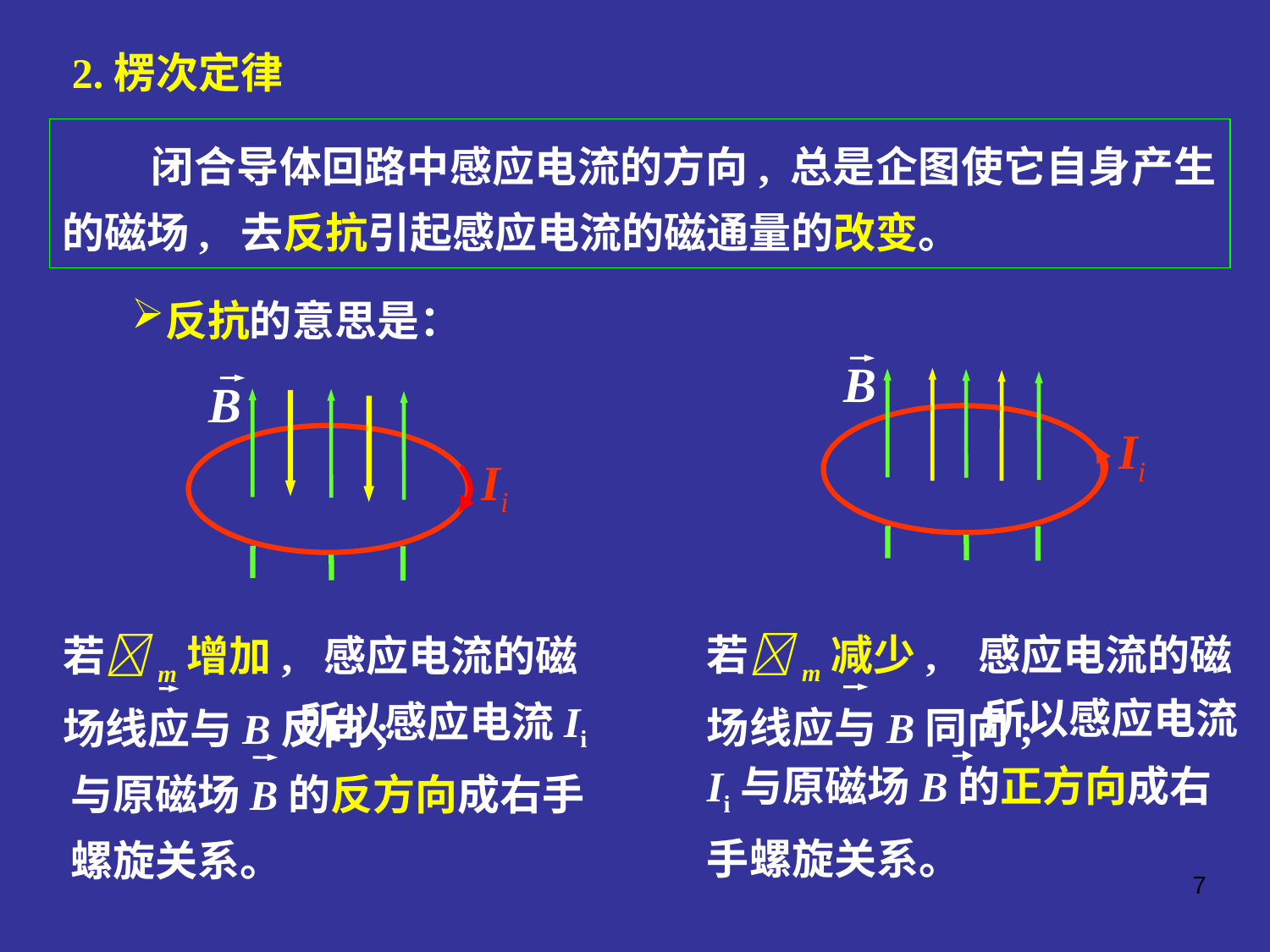

2.楞次定律

        闭合导体回路中感应电流的方向, 总是企图使它自身产生的磁场,  去反抗引起感应电流的磁通量的改变。
反抗的意思是：
B

B

Ii

Ii

若ϕm减少,   感应电流的磁场线应与B同向;

若ϕm增加,  感应电流的磁场线应与B反向;

                            所以感应电流Ii与原磁场B的正方向成右手螺旋关系。

                       所以感应电流Ii与原磁场B的反方向成右手螺旋关系。

7